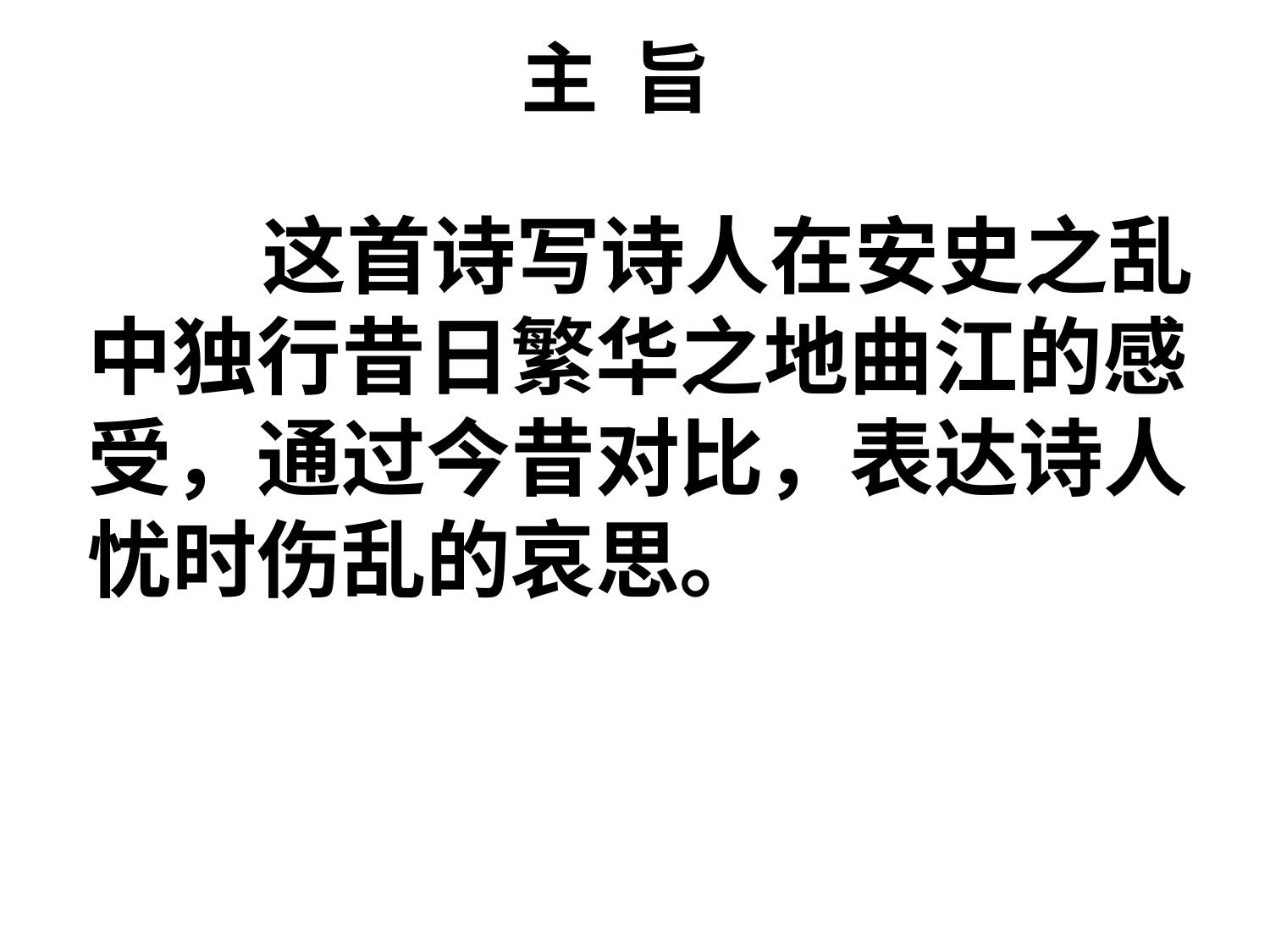

# 主  旨
        这首诗写诗人在安史之乱中独行昔日繁华之地曲江的感受，通过今昔对比，表达诗人忧时伤乱的哀思。